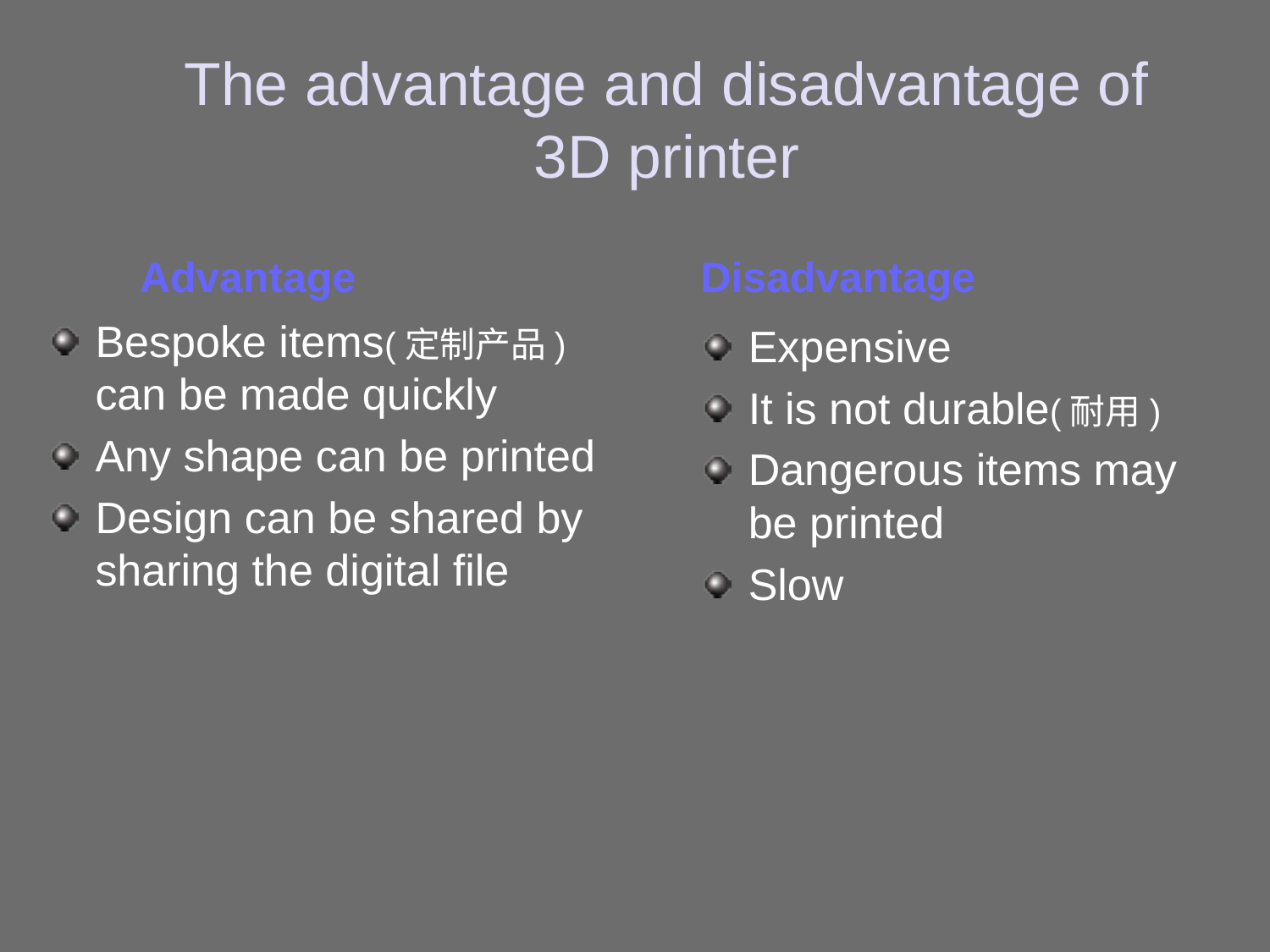

# The advantage and disadvantage of 3D printer
Advantage
Disadvantage
Bespoke items(定制产品) can be made quickly
Any shape can be printed
Design can be shared by sharing the digital file
Expensive
It is not durable(耐用)
Dangerous items may be printed
Slow